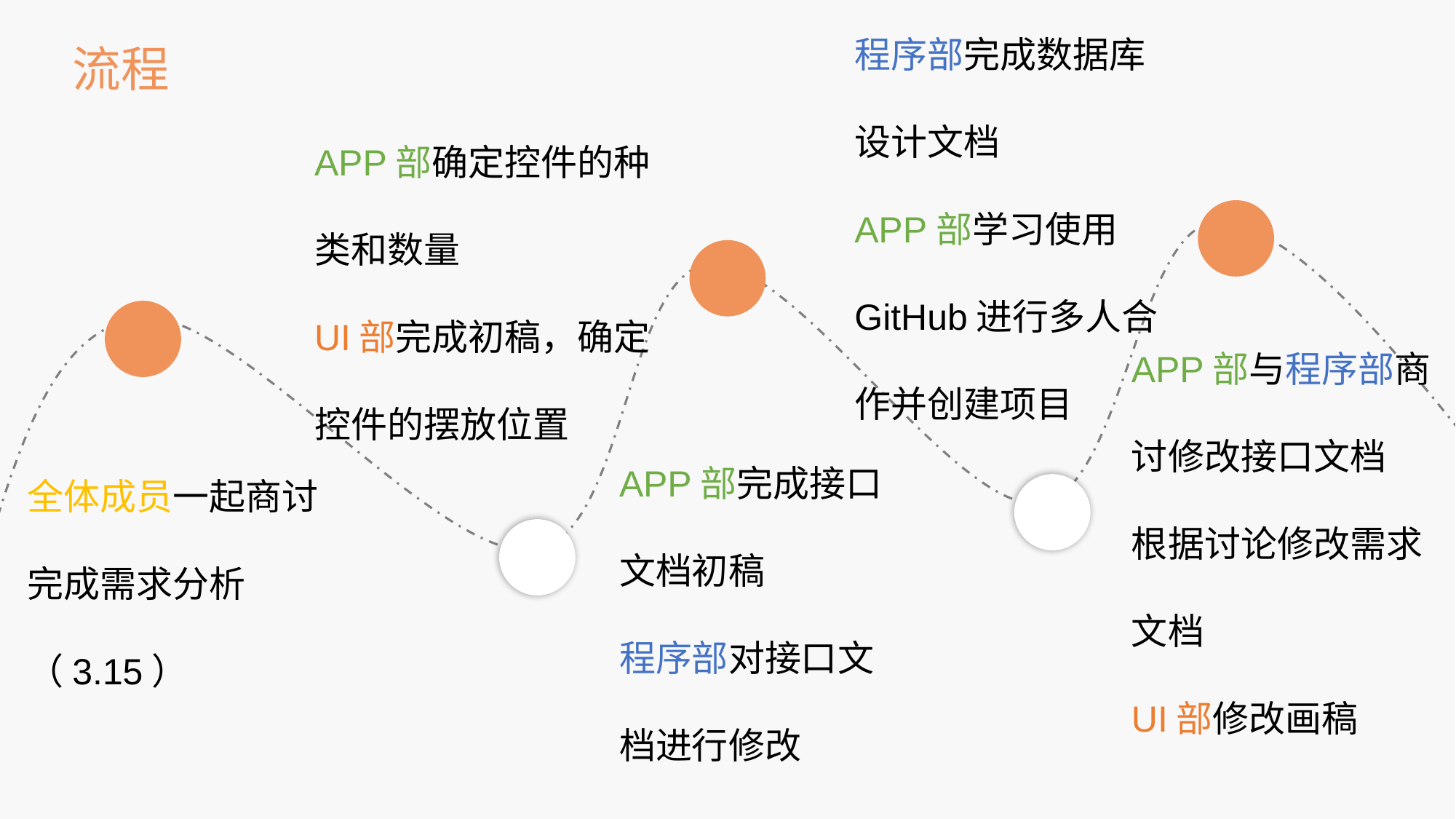

程序部完成数据库设计文档
APP部学习使用GitHub进行多人合作并创建项目
流程
APP部确定控件的种类和数量
UI部完成初稿，确定控件的摆放位置

APP部与程序部商讨修改接口文档
根据讨论修改需求文档
UI部修改画稿

APP部完成接口文档初稿
程序部对接口文档进行修改
全体成员一起商讨完成需求分析（3.15）